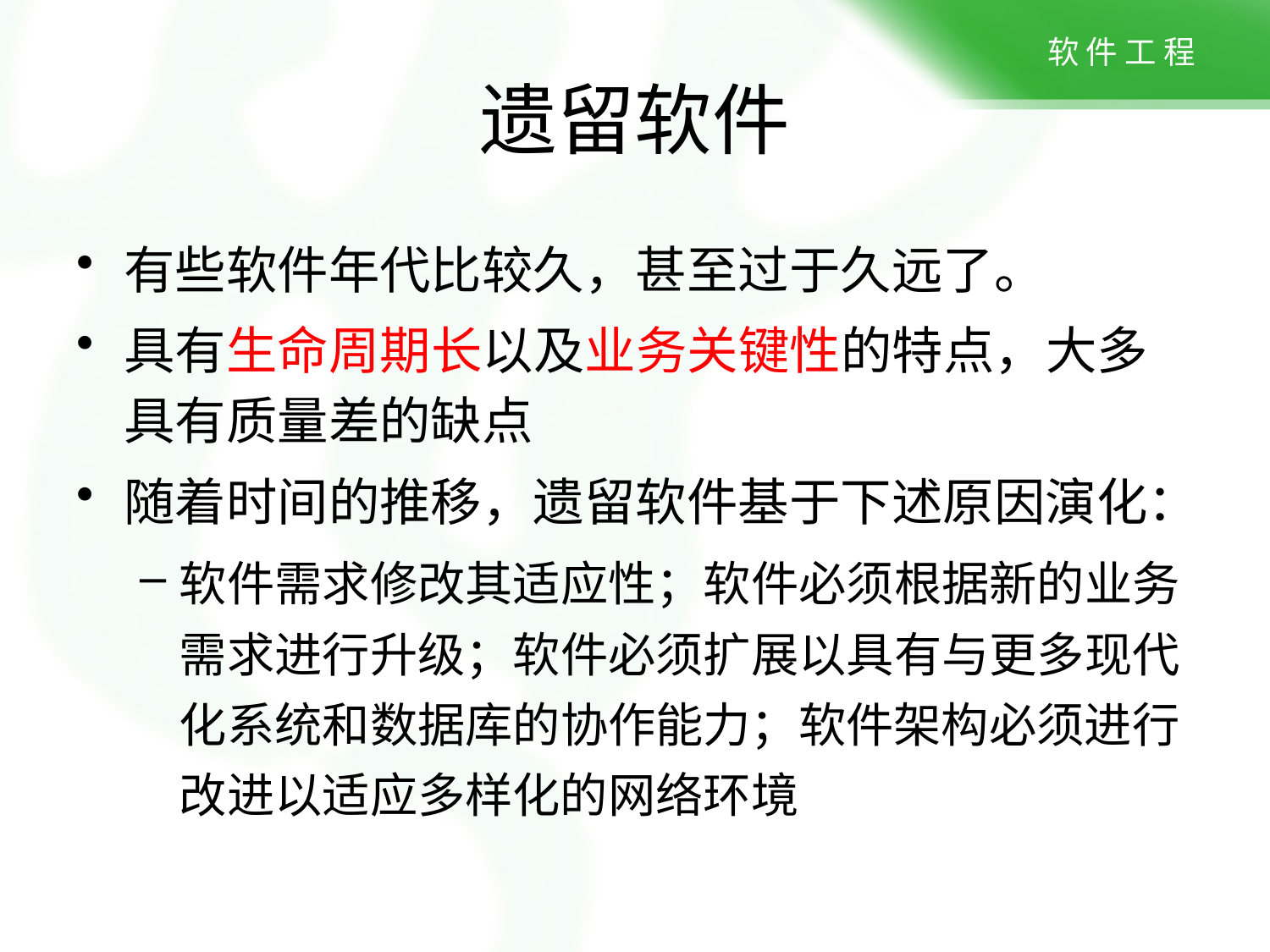

# 遗留软件
有些软件年代比较久，甚至过于久远了。
具有生命周期长以及业务关键性的特点，大多具有质量差的缺点
随着时间的推移，遗留软件基于下述原因演化：
软件需求修改其适应性；软件必须根据新的业务需求进行升级；软件必须扩展以具有与更多现代化系统和数据库的协作能力；软件架构必须进行改进以适应多样化的网络环境